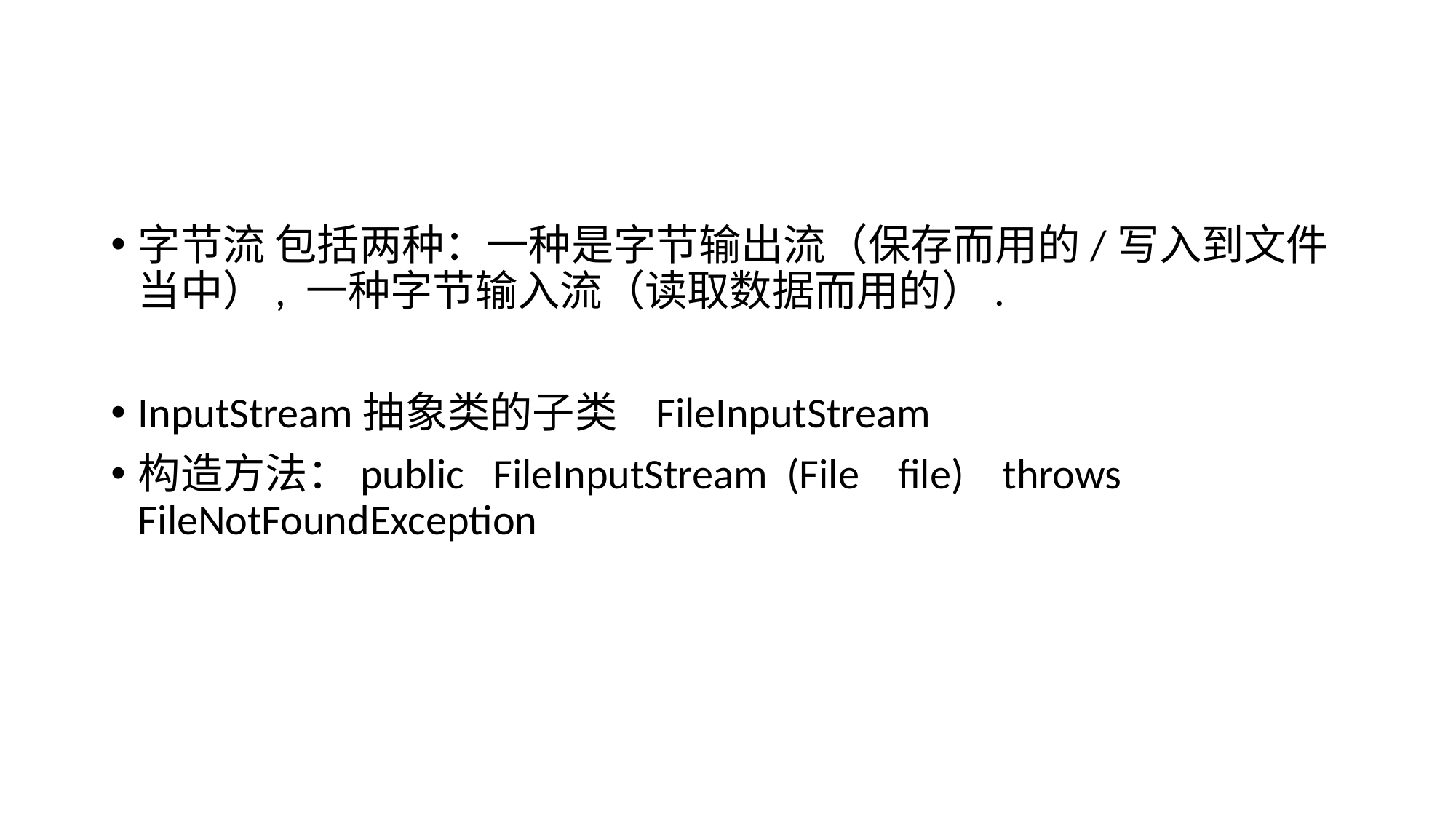

#
字节流 包括两种：一种是字节输出流（保存而用的/写入到文件当中）, 一种字节输入流（读取数据而用的）.

InputStream抽象类的子类   FileInputStream
构造方法：public   FileInputStream  (File    file)    throws FileNotFoundException